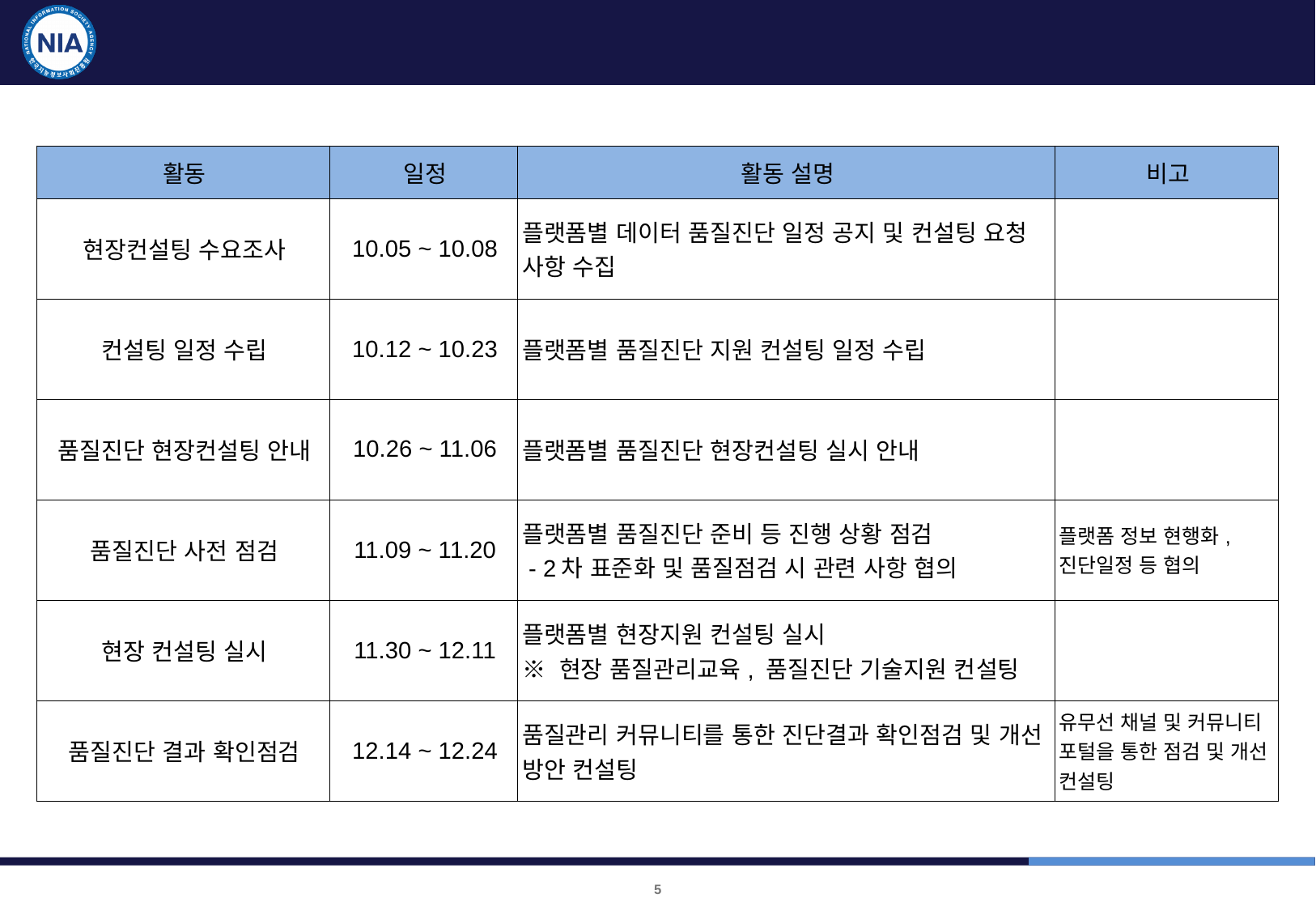

품질진단 현장지원 컨설팅 일정
| 활동 | 일정 | 활동 설명 | 비고 |
| --- | --- | --- | --- |
| 현장컨설팅 수요조사 | 10.05 ~ 10.08 | 플랫폼별 데이터 품질진단 일정 공지 및 컨설팅 요청 사항 수집 |  |
| 컨설팅 일정 수립 | 10.12 ~ 10.23 | 플랫폼별 품질진단 지원 컨설팅 일정 수립 |  |
| 품질진단 현장컨설팅 안내 | 10.26 ~ 11.06 | 플랫폼별 품질진단 현장컨설팅 실시 안내 |  |
| 품질진단 사전 점검 | 11.09 ~ 11.20 | 플랫폼별 품질진단 준비 등 진행 상황 점검 - 2차 표준화 및 품질점검 시 관련 사항 협의 | 플랫폼 정보 현행화, 진단일정 등 협의 |
| 현장 컨설팅 실시 | 11.30 ~ 12.11 | 플랫폼별 현장지원 컨설팅 실시 ※ 현장 품질관리교육, 품질진단 기술지원 컨설팅 |  |
| 품질진단 결과 확인점검 | 12.14 ~ 12.24 | 품질관리 커뮤니티를 통한 진단결과 확인점검 및 개선 방안 컨설팅 | 유무선 채널 및 커뮤니티 포털을 통한 점검 및 개선 컨설팅 |